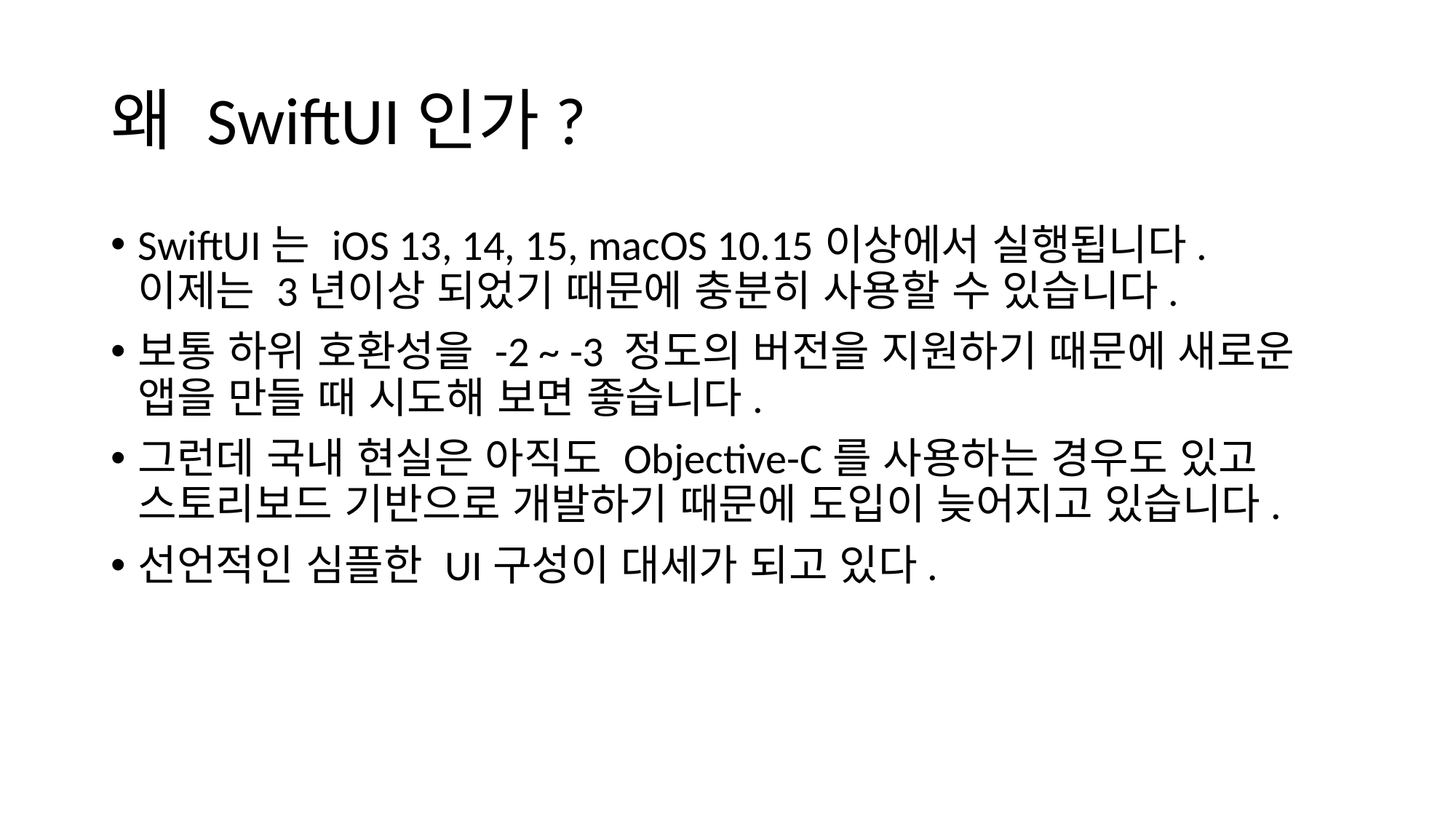

# 왜 SwiftUI인가?
SwiftUI는 iOS 13, 14, 15, macOS 10.15이상에서 실행됩니다. 이제는 3년이상 되었기 때문에 충분히 사용할 수 있습니다.
보통 하위 호환성을 -2 ~ -3 정도의 버전을 지원하기 때문에 새로운 앱을 만들 때 시도해 보면 좋습니다.
그런데 국내 현실은 아직도 Objective-C를 사용하는 경우도 있고 스토리보드 기반으로 개발하기 때문에 도입이 늦어지고 있습니다.
선언적인 심플한 UI구성이 대세가 되고 있다.